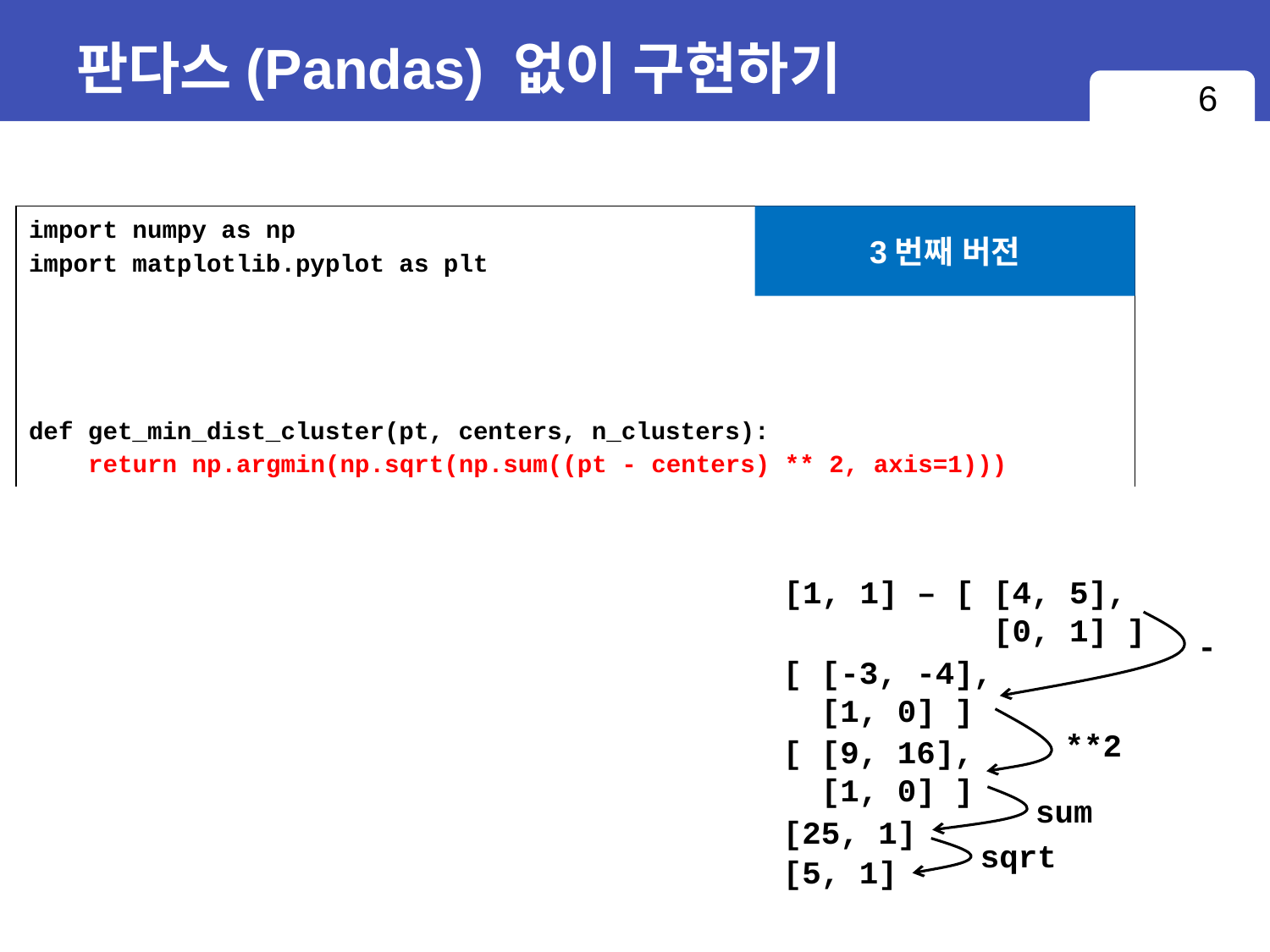

# 판다스(Pandas) 없이 구현하기
6
| import numpy as np import matplotlib.pyplot as plt def get\_min\_dist\_cluster(pt, centers, n\_clusters): return np.argmin(np.sqrt(np.sum((pt - centers) \*\* 2, axis=1))) |
| --- |
3번째 버전
[1, 1] – [ [4, 5],
           [0, 1] ]

-
[ [-3, -4],
  [1, 0] ]

**2
[ [9, 16],
  [1, 0] ]
sum

[25, 1]
sqrt

[5, 1]